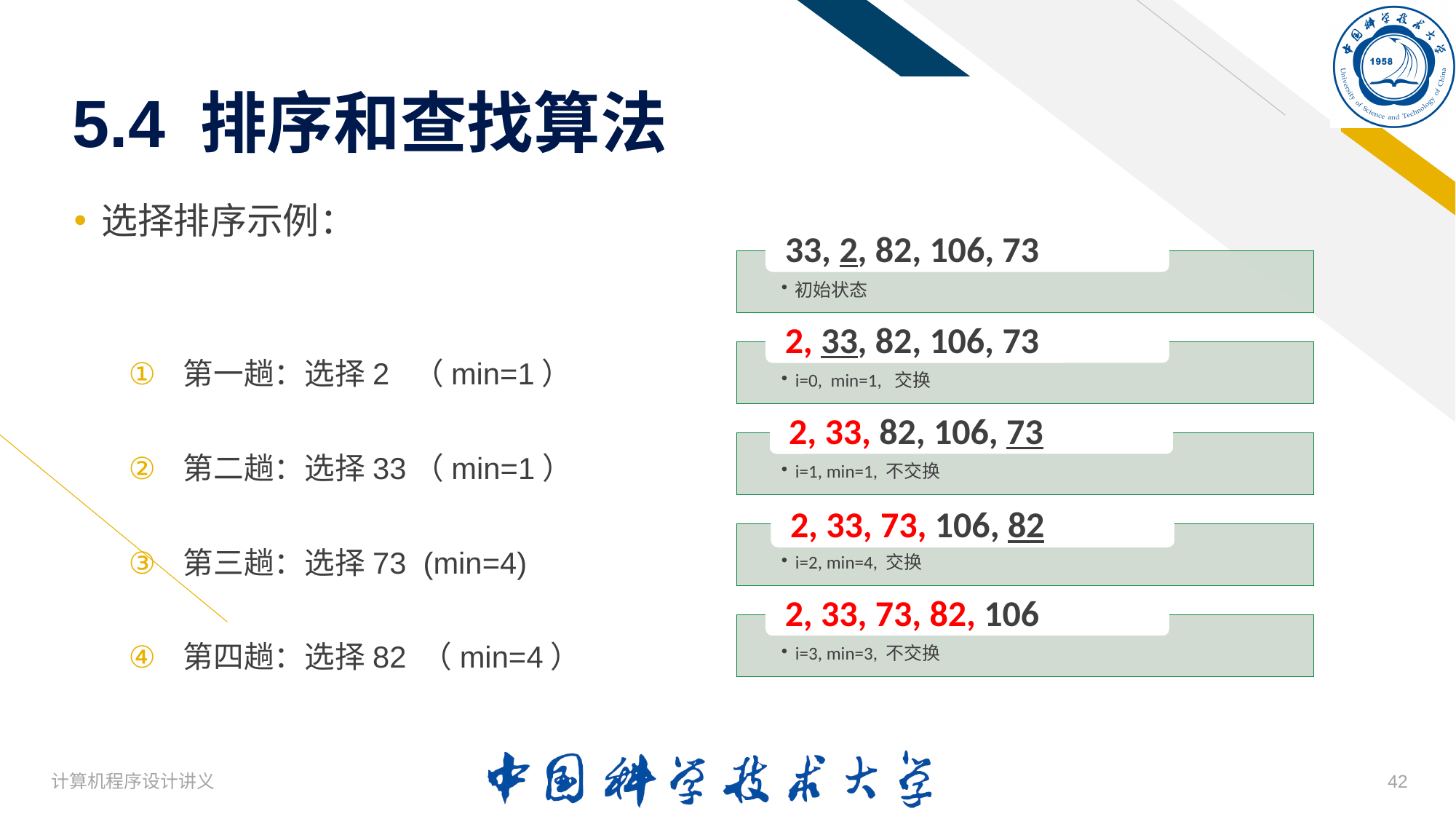

# 5.4 排序和查找算法
选择排序示例：

第一趟：选择2  （min=1）

第二趟：选择33（min=1）

第三趟：选择73  (min=4)

第四趟：选择82 （min=4）

初始状态
33, 2, 82, 106, 73
i=0,  min=1,  交换
2, 33, 82, 106, 73
i=1, min=1, 不交换
2, 33, 82, 106, 73
i=2, min=4, 交换
2, 33, 73, 106, 82
i=3, min=3, 不交换
2, 33, 73, 82, 106
计算机程序设计讲义
42